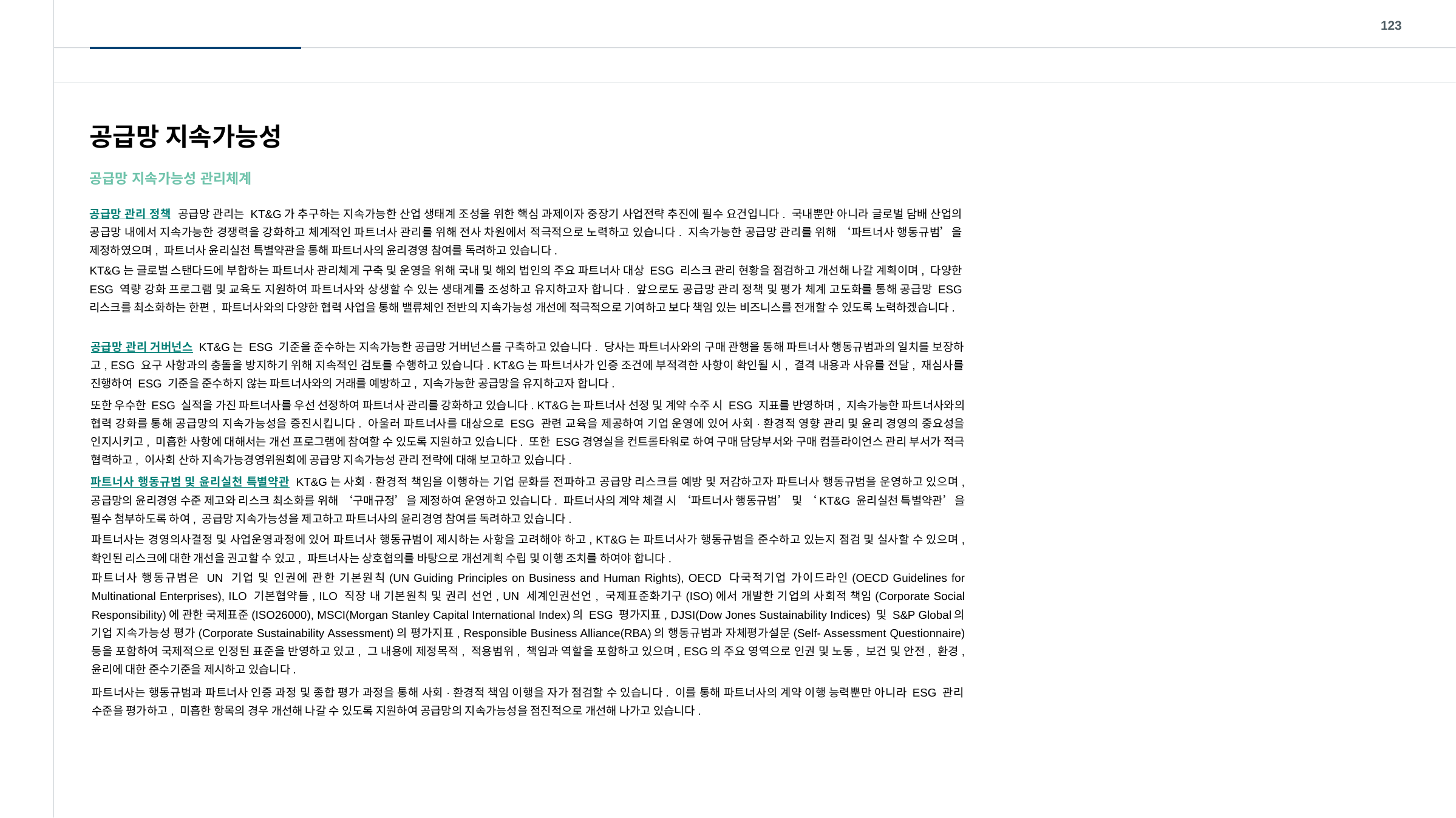

123
공급망 지속가능성
공급망 지속가능성 관리체계
공급망 관리 정책  공급망 관리는 KT&G가 추구하는 지속가능한 산업 생태계 조성을 위한 핵심 과제이자 중장기 사업전략 추진에 필수 요건입니다. 국내뿐만 아니라 글로벌 담배 산업의 공급망 내에서 지속가능한 경쟁력을 강화하고 체계적인 파트너사 관리를 위해 전사 차원에서 적극적으로 노력하고 있습니다. 지속가능한 공급망 관리를 위해 ‘파트너사 행동규범’을 제정하였으며, 파트너사 윤리실천 특별약관을 통해 파트너사의 윤리경영 참여를 독려하고 있습니다.
KT&G는 글로벌 스탠다드에 부합하는 파트너사 관리체계 구축 및 운영을 위해 국내 및 해외 법인의 주요 파트너사 대상 ESG 리스크 관리 현황을 점검하고 개선해 나갈 계획이며, 다양한 ESG 역량 강화 프로그램 및 교육도 지원하여 파트너사와 상생할 수 있는 생태계를 조성하고 유지하고자 합니다. 앞으로도 공급망 관리 정책 및 평가 체계 고도화를 통해 공급망 ESG 리스크를 최소화하는 한편, 파트너사와의 다양한 협력 사업을 통해 밸류체인 전반의 지속가능성 개선에 적극적으로 기여하고 보다 책임 있는 비즈니스를 전개할 수 있도록 노력하겠습니다.
공급망 관리 거버넌스 KT&G는 ESG 기준을 준수하는 지속가능한 공급망 거버넌스를 구축하고 있습니다. 당사는 파트너사와의 구매 관행을 통해 파트너사 행동규범과의 일치를 보장하고, ESG 요구 사항과의 충돌을 방지하기 위해 지속적인 검토를 수행하고 있습니다. KT&G는 파트너사가 인증 조건에 부적격한 사항이 확인될 시, 결격 내용과 사유를 전달, 재심사를 진행하여 ESG 기준을 준수하지 않는 파트너사와의 거래를 예방하고, 지속가능한 공급망을 유지하고자 합니다.
또한 우수한 ESG 실적을 가진 파트너사를 우선 선정하여 파트너사 관리를 강화하고 있습니다. KT&G는 파트너사 선정 및 계약 수주 시 ESG 지표를 반영하며, 지속가능한 파트너사와의 협력 강화를 통해 공급망의 지속가능성을 증진시킵니다. 아울러 파트너사를 대상으로 ESG 관련 교육을 제공하여 기업 운영에 있어 사회·환경적 영향 관리 및 윤리 경영의 중요성을 인지시키고, 미흡한 사항에 대해서는 개선 프로그램에 참여할 수 있도록 지원하고 있습니다. 또한 ESG경영실을 컨트롤타워로 하여 구매 담당부서와 구매 컴플라이언스 관리 부서가 적극 협력하고, 이사회 산하 지속가능경영위원회에 공급망 지속가능성 관리 전략에 대해 보고하고 있습니다.
파트너사 행동규범 및 윤리실천 특별약관 KT&G는 사회·환경적 책임을 이행하는 기업 문화를 전파하고 공급망 리스크를 예방 및 저감하고자 파트너사 행동규범을 운영하고 있으며, 공급망의 윤리경영 수준 제고와 리스크 최소화를 위해 ‘구매규정’을 제정하여 운영하고 있습니다. 파트너사의 계약 체결 시 ‘파트너사 행동규범’ 및 ‘KT&G 윤리실천 특별약관’을 필수 첨부하도록 하여, 공급망 지속가능성을 제고하고 파트너사의 윤리경영 참여를 독려하고 있습니다.
파트너사는 경영의사결정 및 사업운영과정에 있어 파트너사 행동규범이 제시하는 사항을 고려해야 하고, KT&G는 파트너사가 행동규범을 준수하고 있는지 점검 및 실사할 수 있으며, 확인된 리스크에 대한 개선을 권고할 수 있고, 파트너사는 상호협의를 바탕으로 개선계획 수립 및 이행 조치를 하여야 합니다.
파트너사 행동규범은 UN 기업 및 인권에 관한 기본원칙(UN Guiding Principles on Business and Human Rights), OECD 다국적기업 가이드라인(OECD Guidelines for Multinational Enterprises), ILO 기본협약들, ILO 직장 내 기본원칙 및 권리 선언, UN 세계인권선언, 국제표준화기구(ISO)에서 개발한 기업의 사회적 책임(Corporate Social Responsibility)에 관한 국제표준(ISO26000), MSCI(Morgan Stanley Capital International Index)의 ESG 평가지표, DJSI(Dow Jones Sustainability Indices) 및 S&P Global의 기업 지속가능성 평가(Corporate Sustainability Assessment)의 평가지표, Responsible Business Alliance(RBA)의 행동규범과 자체평가설문(Self- Assessment Questionnaire) 등을 포함하여 국제적으로 인정된 표준을 반영하고 있고, 그 내용에 제정목적, 적용범위, 책임과 역할을 포함하고 있으며, ESG의 주요 영역으로 인권 및 노동, 보건 및 안전, 환경, 윤리에 대한 준수기준을 제시하고 있습니다.
파트너사는 행동규범과 파트너사 인증 과정 및 종합 평가 과정을 통해 사회·환경적 책임 이행을 자가 점검할 수 있습니다. 이를 통해 파트너사의 계약 이행 능력뿐만 아니라 ESG 관리 수준을 평가하고, 미흡한 항목의 경우 개선해 나갈 수 있도록 지원하여 공급망의 지속가능성을 점진적으로 개선해 나가고 있습니다.